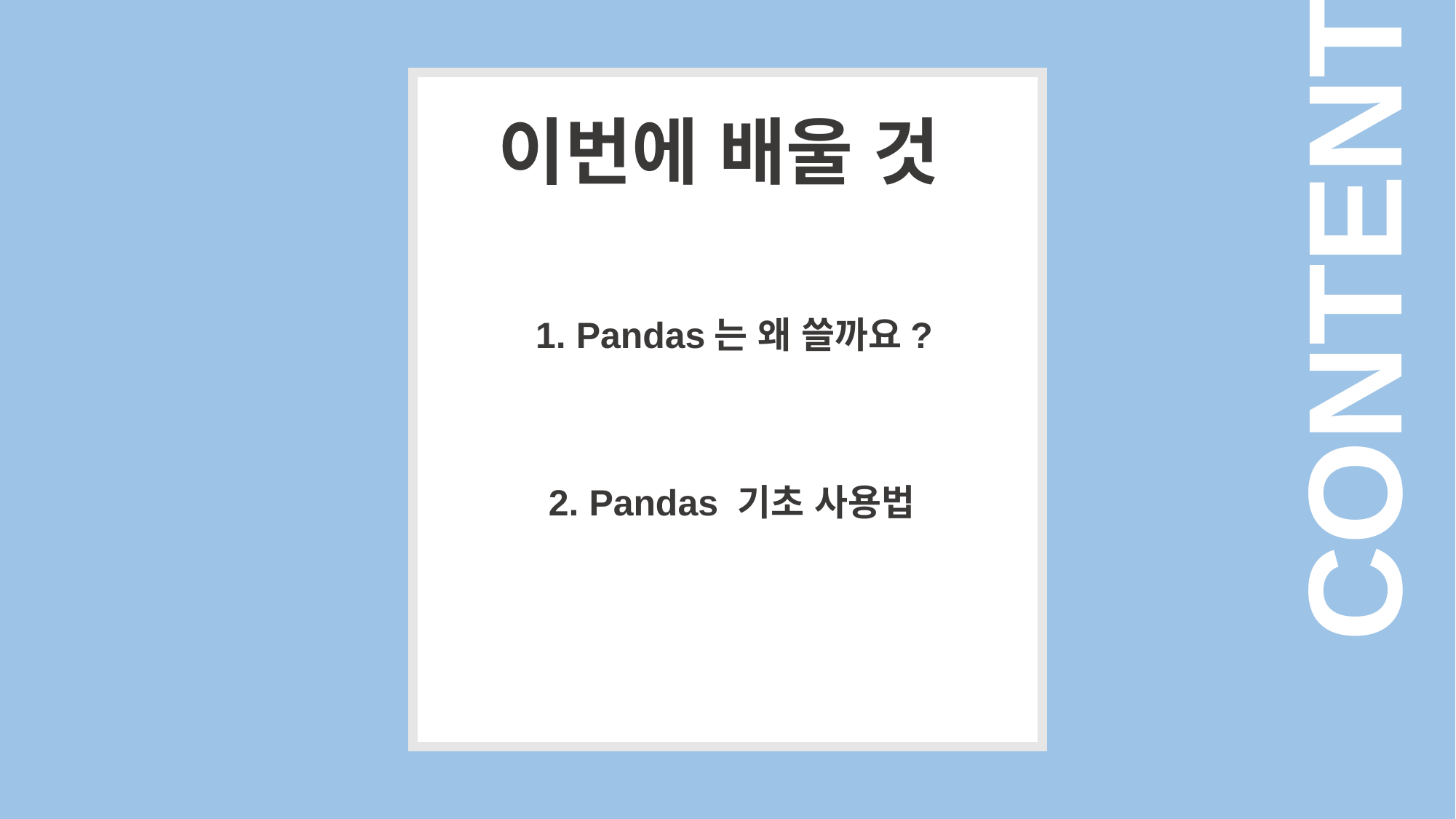

이번에 배울 것
CONTENT
1. Pandas는 왜 쓸까요?
2. Pandas 기초 사용법